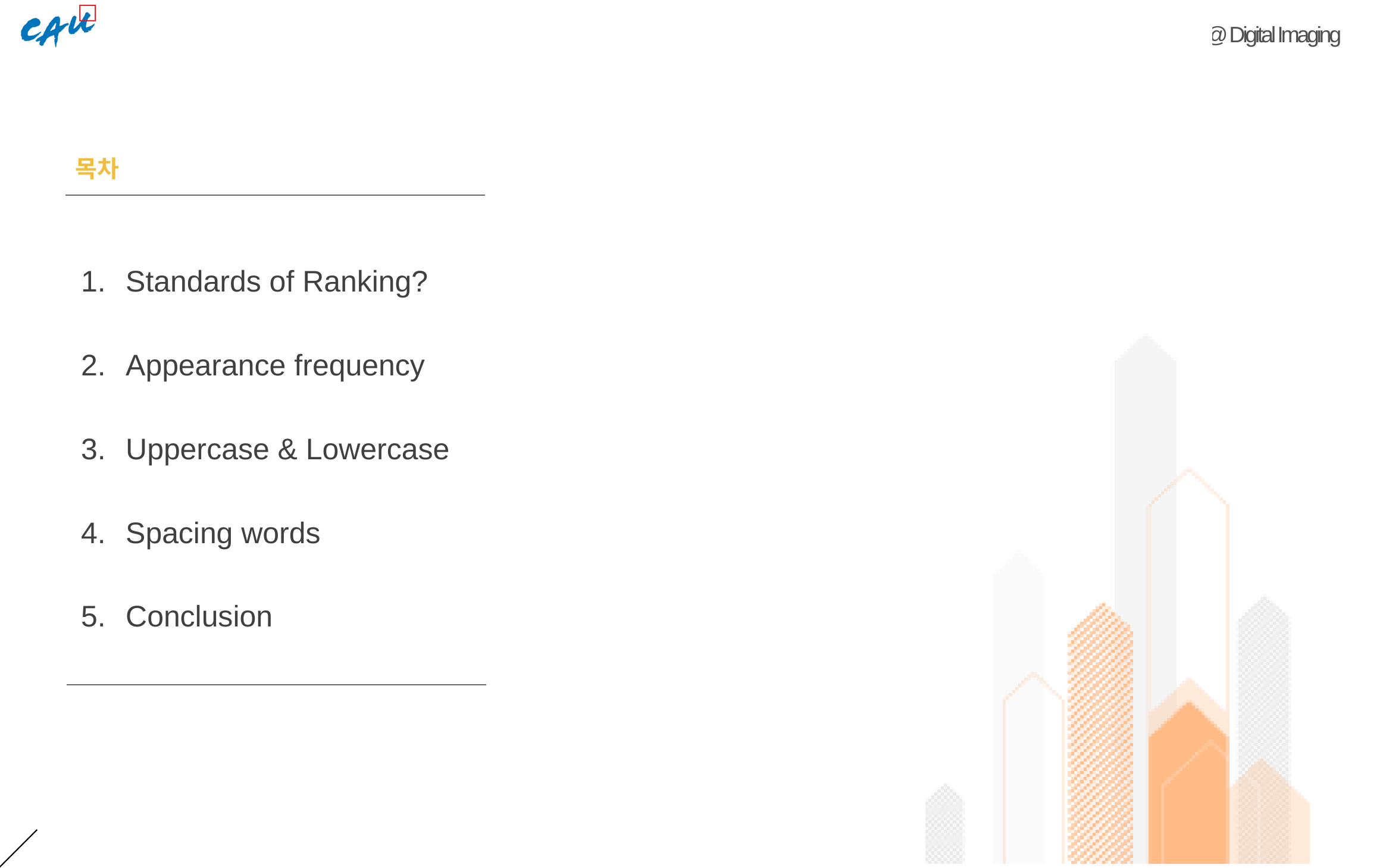

목차
Standards of Ranking?
Appearance frequency
Uppercase & Lowercase
Spacing words
Conclusion